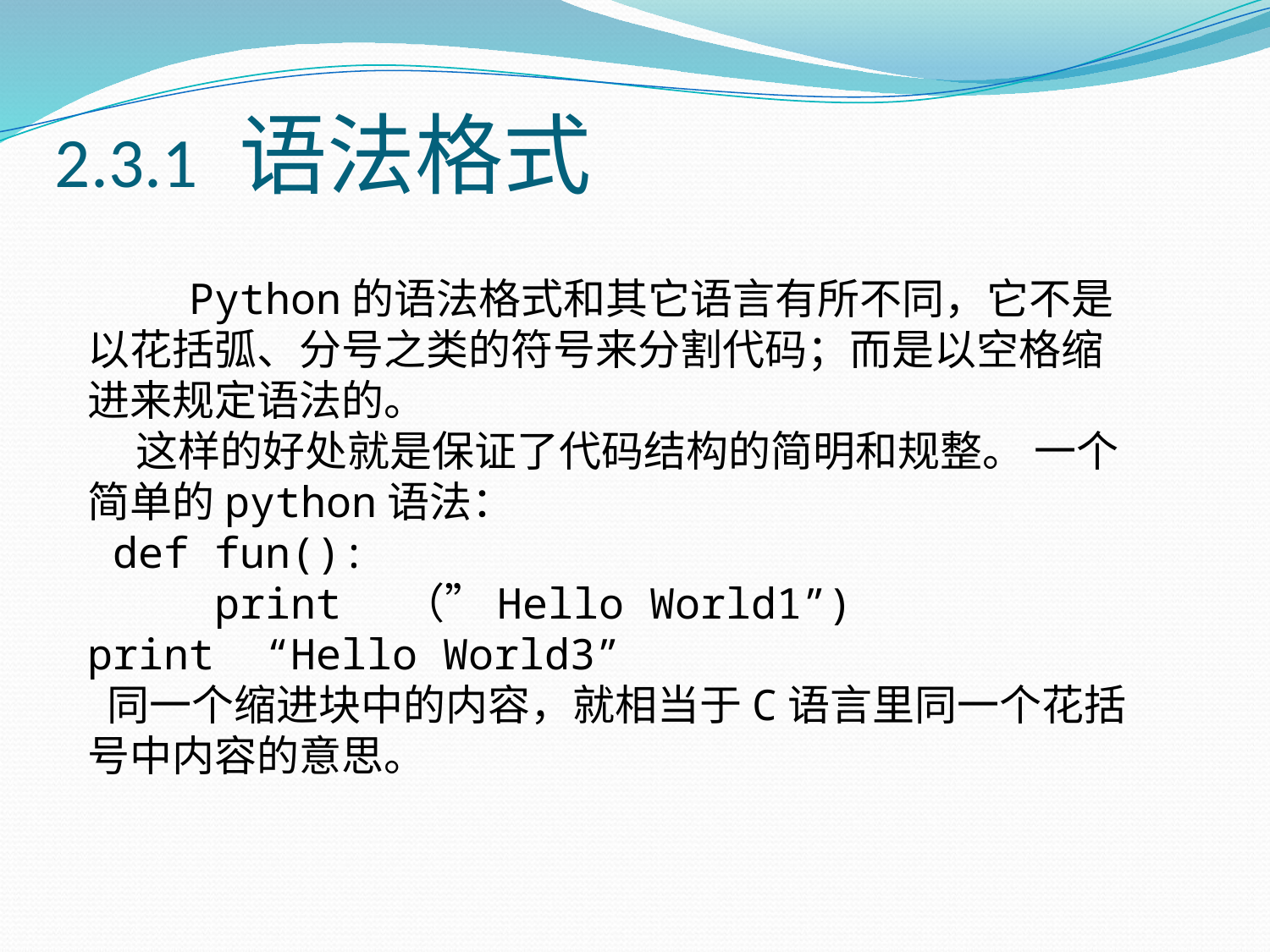

# 2.3.1 语法格式
    Python的语法格式和其它语言有所不同，它不是以花括弧、分号之类的符号来分割代码；而是以空格缩进来规定语法的。
    这样的好处就是保证了代码结构的简明和规整。 一个简单的python语法：
 def fun():
     print  （”Hello World1”)
print  “Hello World3”
 同一个缩进块中的内容，就相当于C语言里同一个花括号中内容的意思。